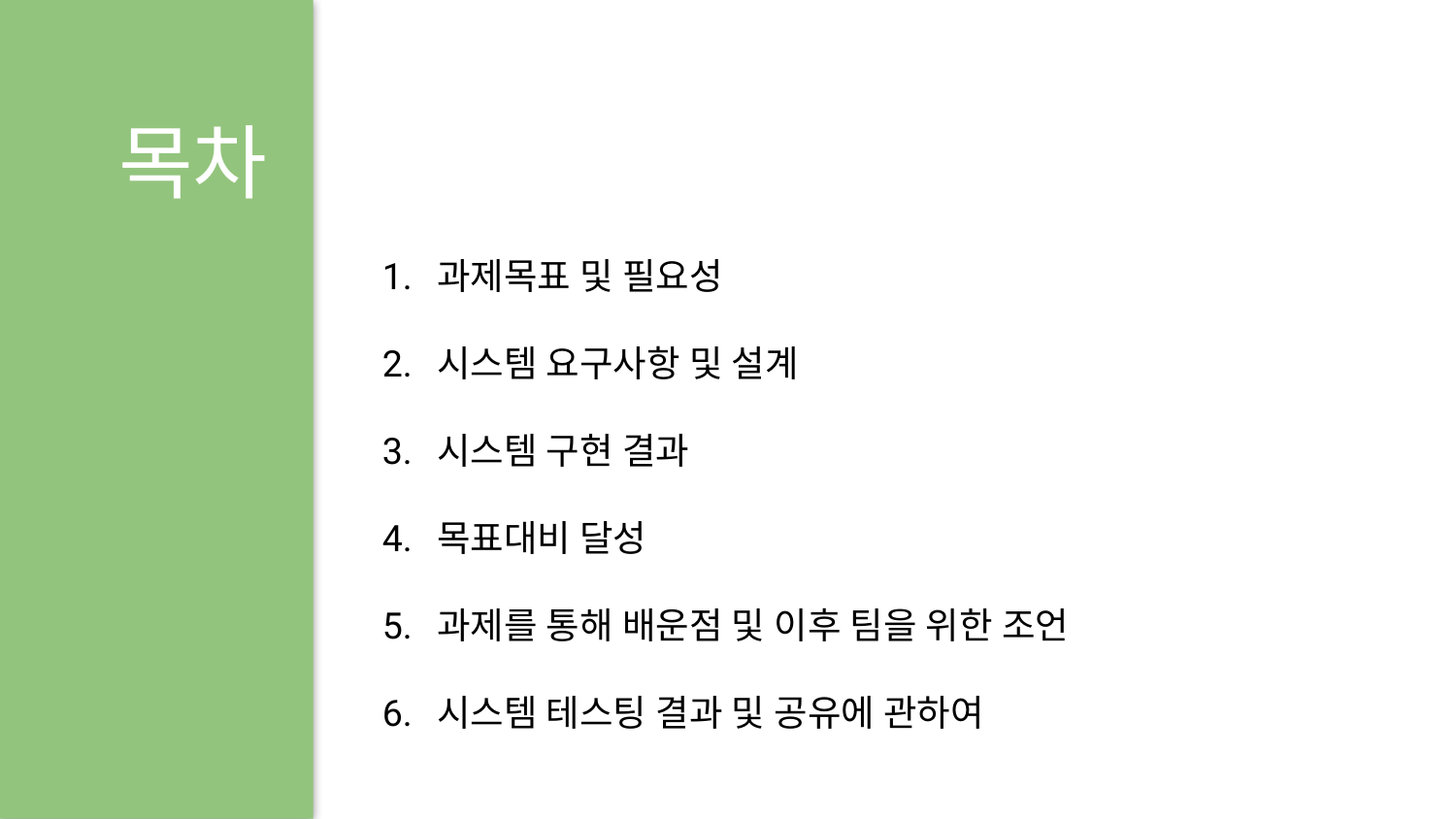

# 목차
과제목표 및 필요성
시스템 요구사항 및 설계
시스템 구현 결과
목표대비 달성
과제를 통해 배운점 및 이후 팀을 위한 조언
시스템 테스팅 결과 및 공유에 관하여